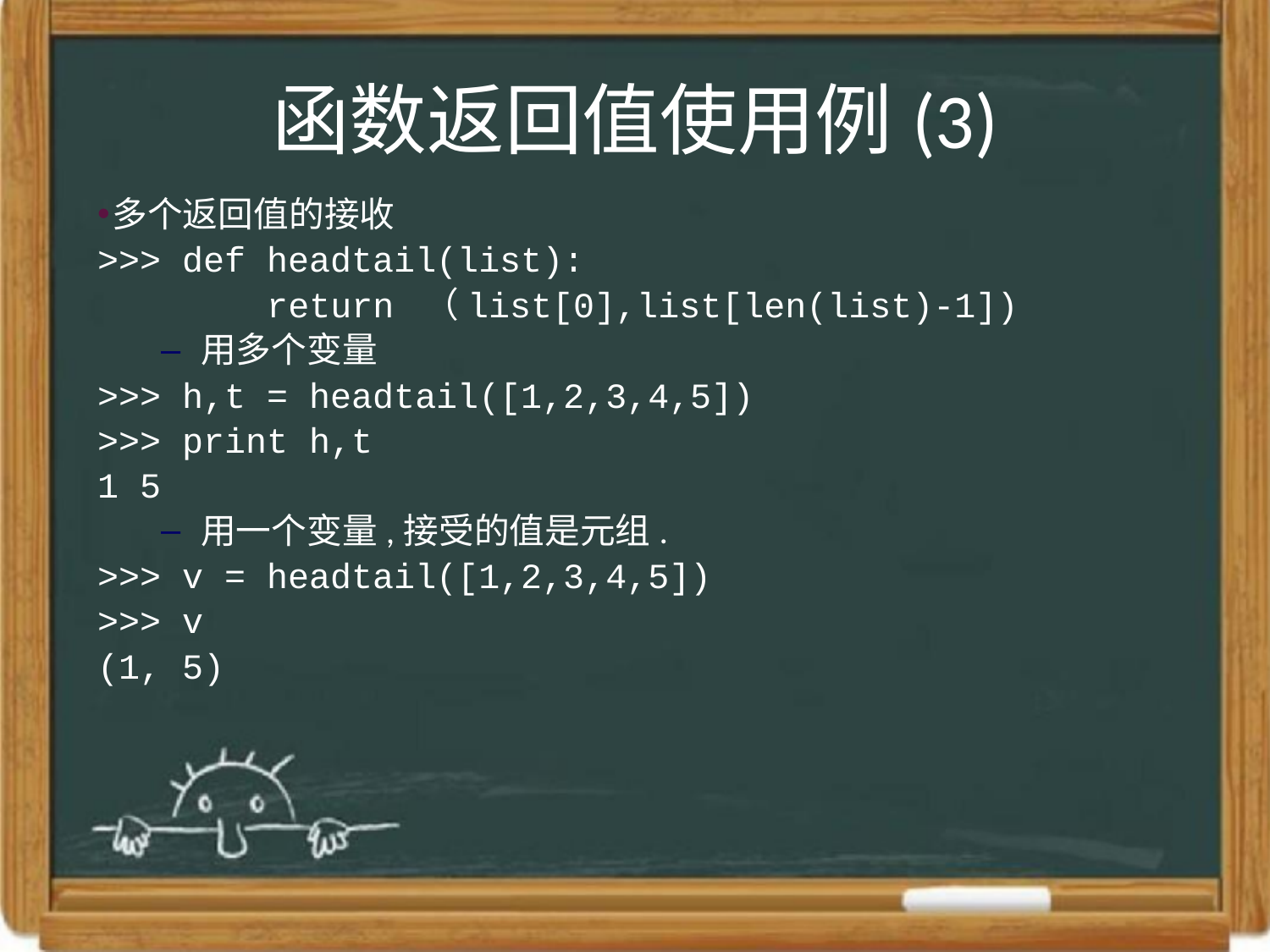

# 函数返回值使用例(3)
多个返回值的接收
>>> def headtail(list):
        return （list[0],list[len(list)-1])
用多个变量
>>> h,t = headtail([1,2,3,4,5])
>>> print h,t
1 5
用一个变量,接受的值是元组.
>>> v = headtail([1,2,3,4,5])
>>> v
(1, 5)